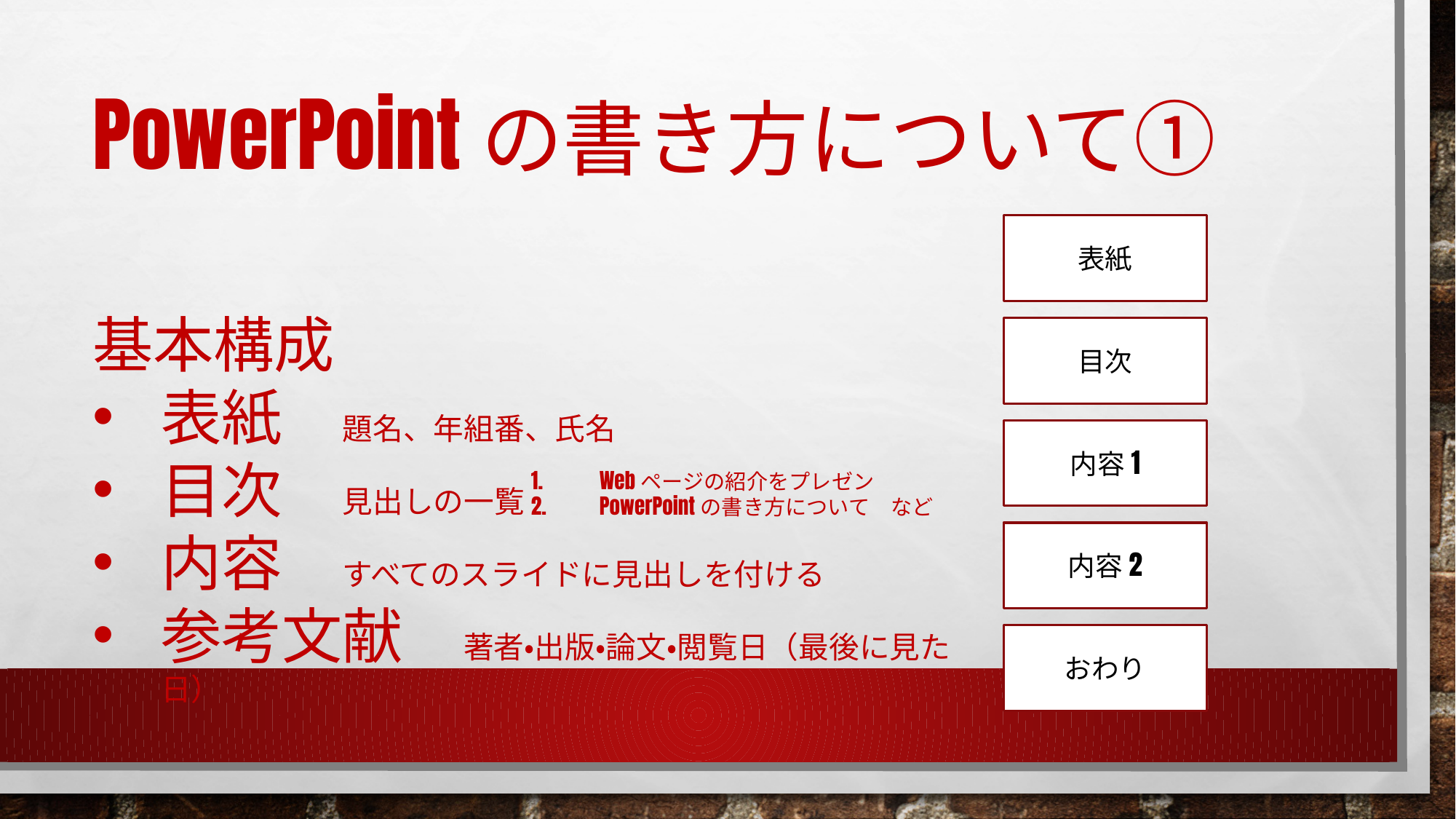

PowerPointの書き方について①
表紙
基本構成
表紙　題名、年組番、氏名
目次　見出しの一覧
内容　すべてのスライドに見出しを付ける
参考文献　著者・出版・論文・閲覧日（最後に見た日）

目次
内容1
Webページの紹介をプレゼン
PowerPointの書き方について　など
内容2
おわり